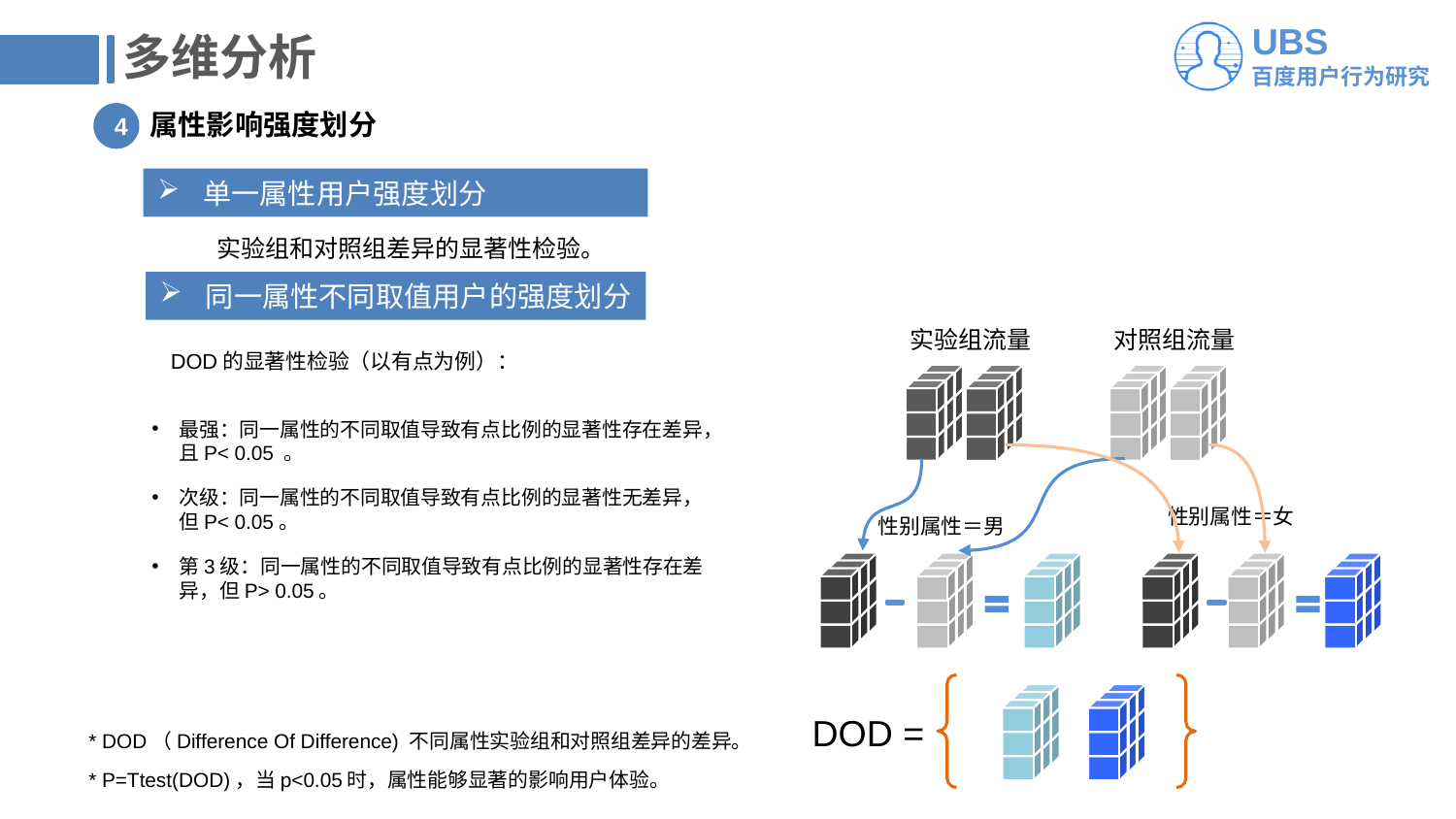

# 多维分析

属性影响强度划分
4
单一属性用户强度划分
实验组和对照组差异的显著性检验。
同一属性不同取值用户的强度划分
实验组流量
对照组流量

性别属性＝女
性别属性＝男

DOD =
DOD的显著性检验（以有点为例）：
最强：同一属性的不同取值导致有点比例的显著性存在差异，且P< 0.05 。
次级：同一属性的不同取值导致有点比例的显著性无差异，但P< 0.05。
第3级：同一属性的不同取值导致有点比例的显著性存在差异，但P> 0.05。
* DOD（Difference Of Difference) 不同属性实验组和对照组差异的差异。
* P=Ttest(DOD)，当p<0.05时，属性能够显著的影响用户体验。